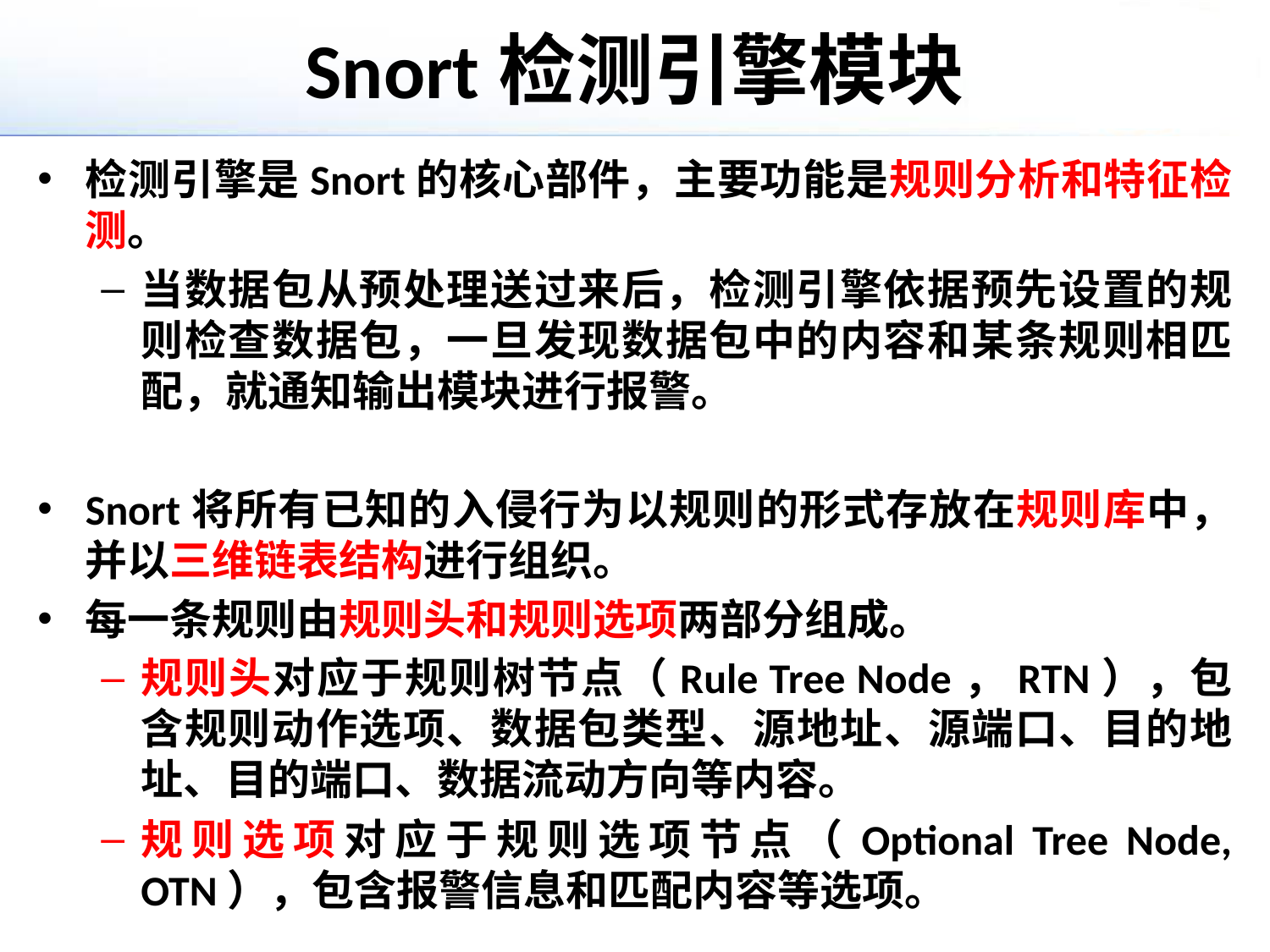

# Snort检测引擎模块
检测引擎是Snort的核心部件，主要功能是规则分析和特征检测。
当数据包从预处理送过来后，检测引擎依据预先设置的规则检查数据包，一旦发现数据包中的内容和某条规则相匹配，就通知输出模块进行报警。

Snort将所有已知的入侵行为以规则的形式存放在规则库中，并以三维链表结构进行组织。
每一条规则由规则头和规则选项两部分组成。
规则头对应于规则树节点（Rule Tree Node，RTN），包含规则动作选项、数据包类型、源地址、源端口、目的地址、目的端口、数据流动方向等内容。
规则选项对应于规则选项节点（Optional Tree Node, OTN），包含报警信息和匹配内容等选项。